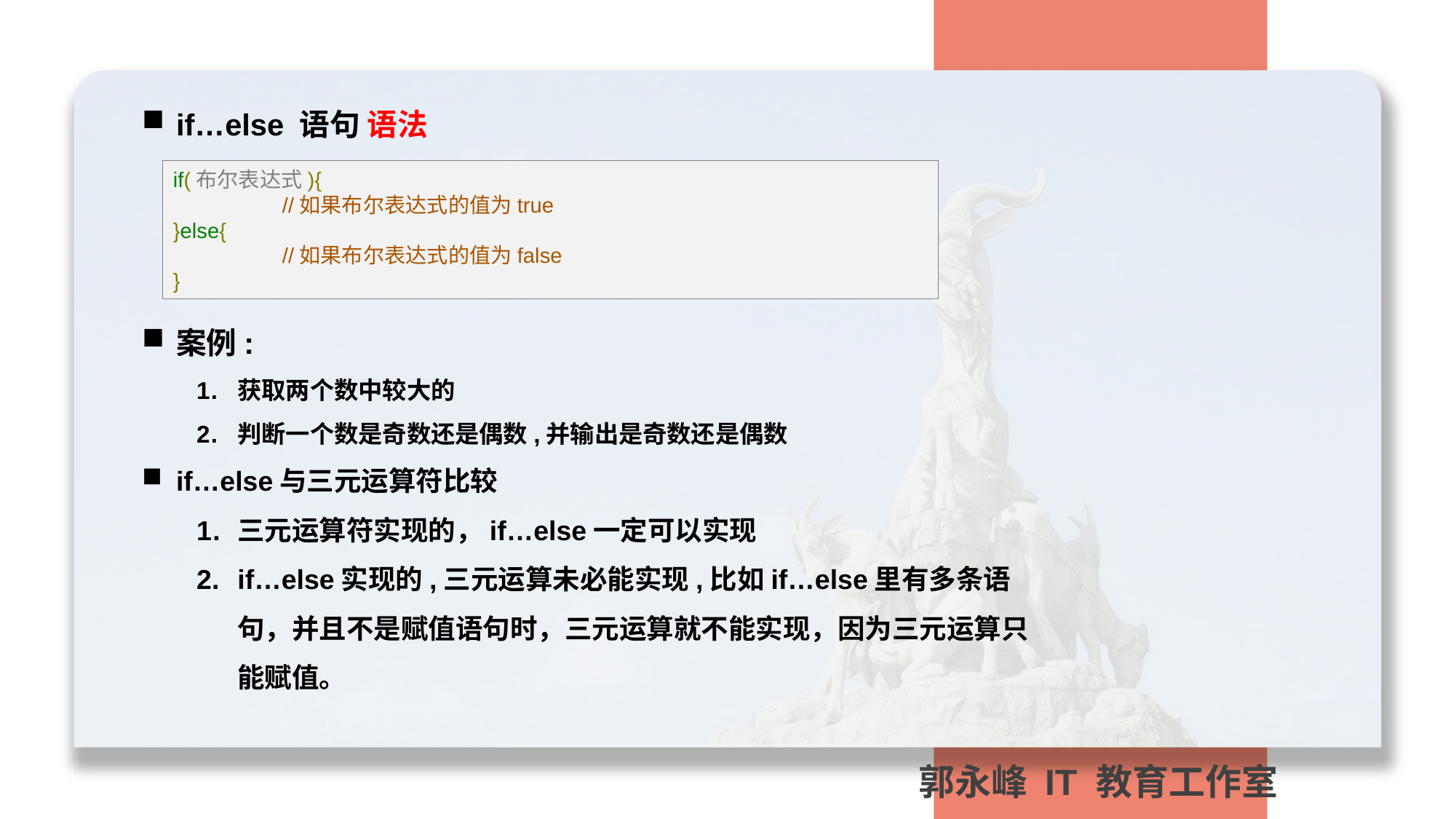

if…else 语句 语法

案例:
获取两个数中较大的
判断一个数是奇数还是偶数,并输出是奇数还是偶数
if…else与三元运算符比较
三元运算符实现的，if…else一定可以实现
if…else实现的,三元运算未必能实现,比如if…else里有多条语句，并且不是赋值语句时，三元运算就不能实现，因为三元运算只能赋值。
if(布尔表达式){
	//如果布尔表达式的值为true
}else{
	//如果布尔表达式的值为false
}